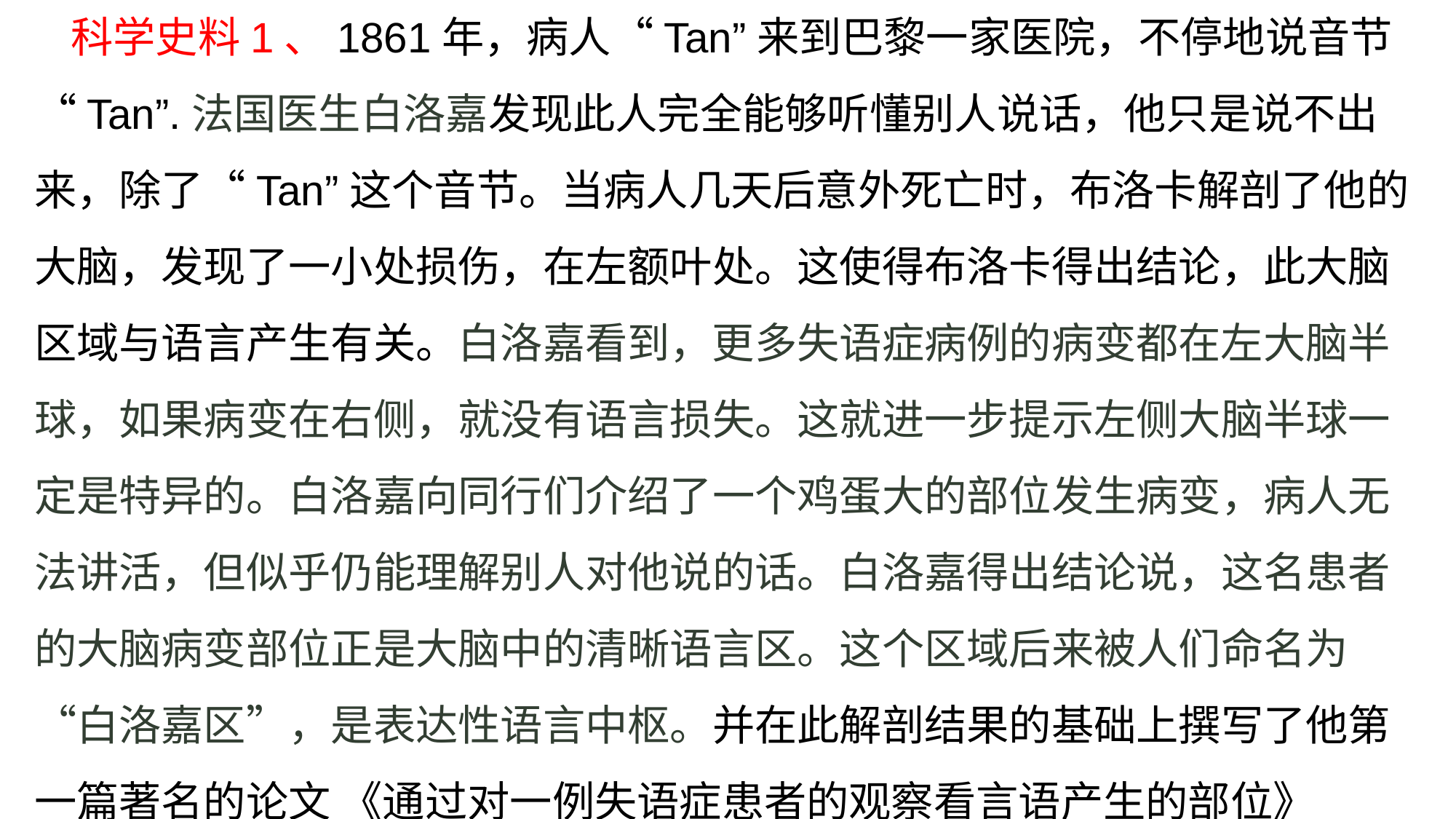

科学史料1、1861年，病人“Tan”来到巴黎一家医院，不停地说音节“Tan”.法国医生白洛嘉发现此人完全能够听懂别人说话，他只是说不出来，除了“Tan”这个音节。当病人几天后意外死亡时，布洛卡解剖了他的大脑，发现了一小处损伤，在左额叶处。这使得布洛卡得出结论，此大脑区域与语言产生有关。白洛嘉看到，更多失语症病例的病变都在左大脑半球，如果病变在右侧，就没有语言损失。这就进一步提示左侧大脑半球一定是特异的。白洛嘉向同行们介绍了一个鸡蛋大的部位发生病变，病人无法讲活，但似乎仍能理解别人对他说的话。白洛嘉得出结论说，这名患者的大脑病变部位正是大脑中的清晰语言区。这个区域后来被人们命名为“白洛嘉区”，是表达性语言中枢。并在此解剖结果的基础上撰写了他第一篇著名的论文 《通过对一例失语症患者的观察看言语产生的部位》